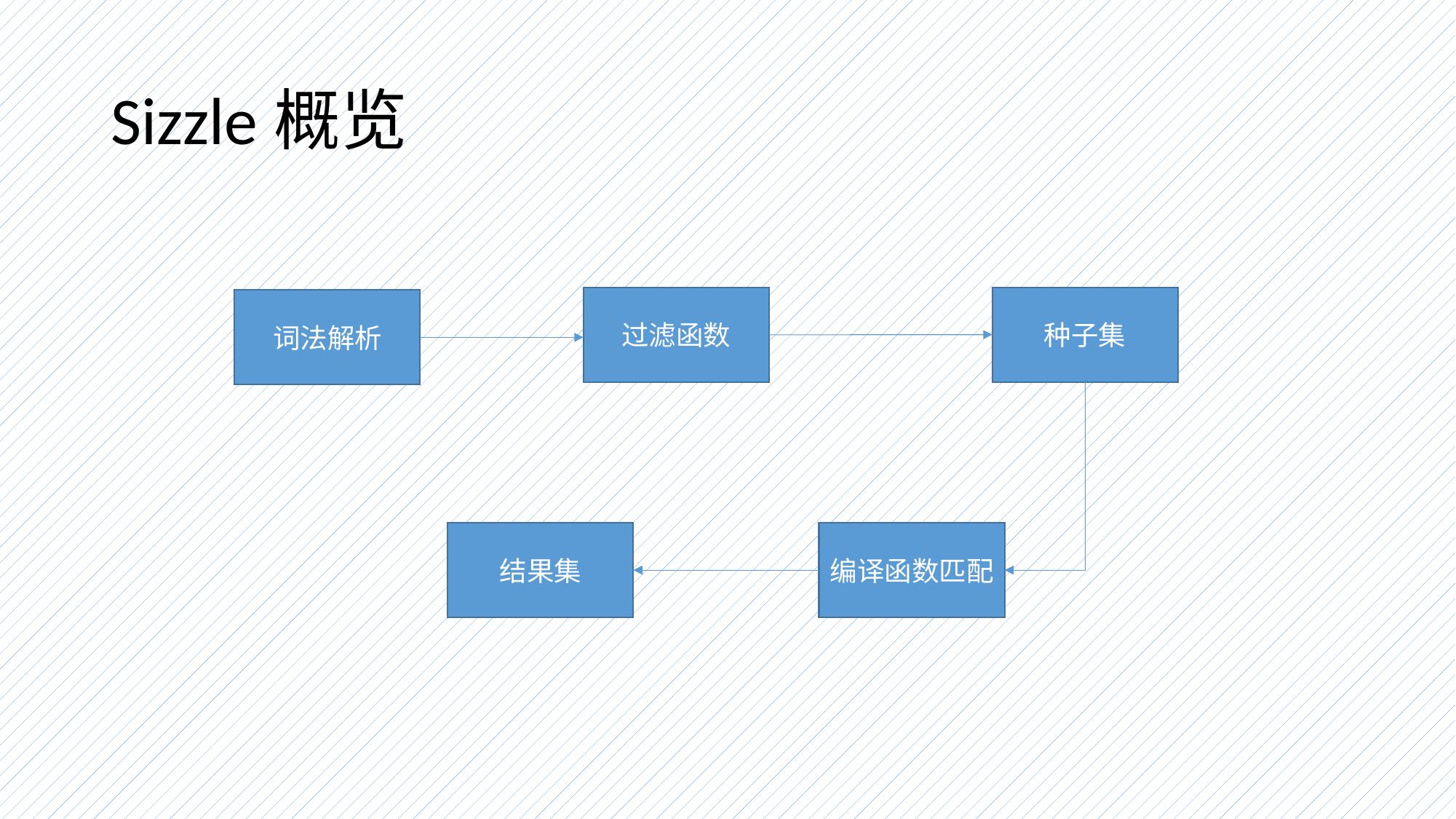

# Sizzle概览
种子集
过滤函数
词法解析
结果集
编译函数匹配